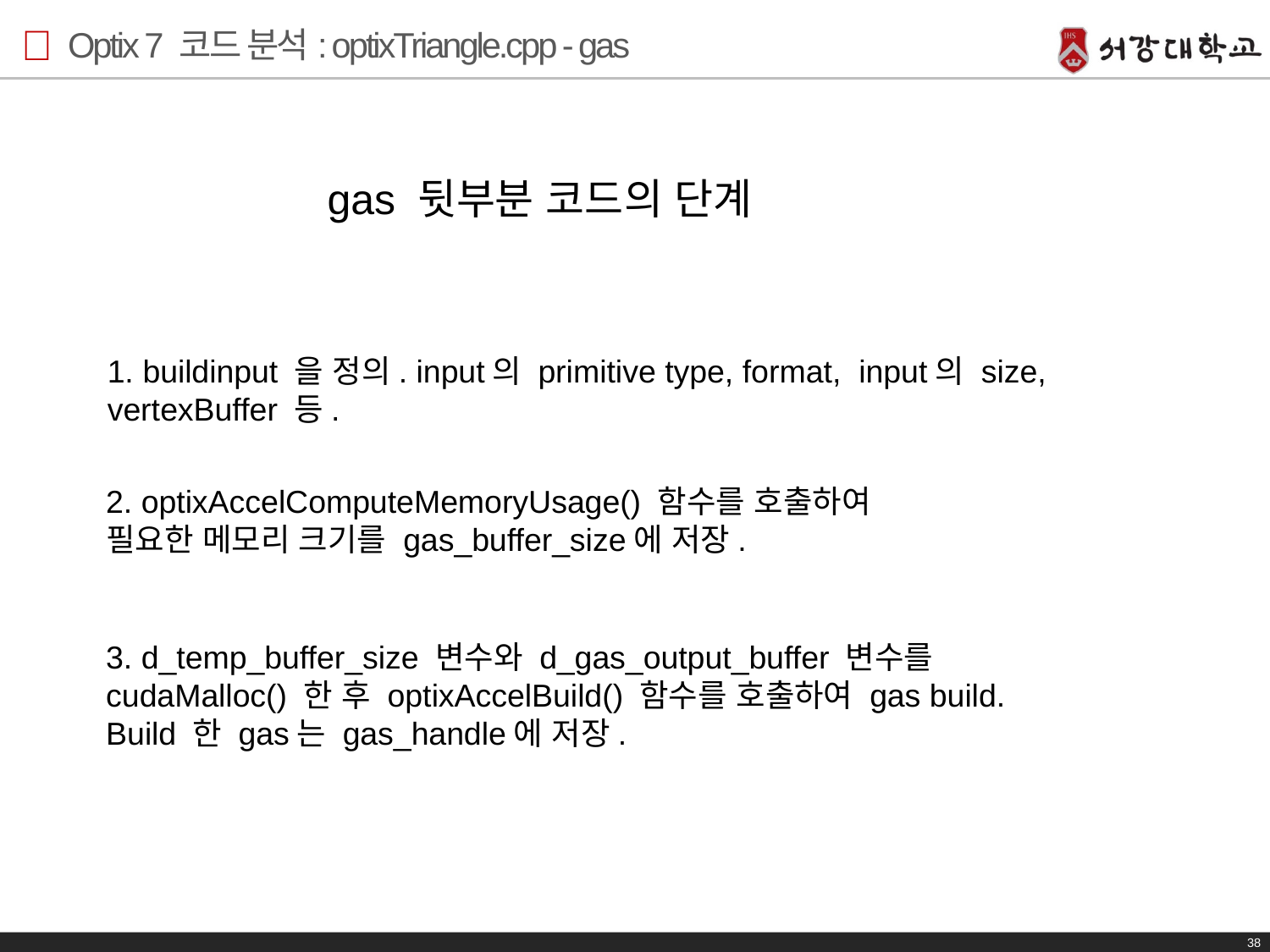

# Optix 7 코드 분석: optixTriangle.cpp - gas
gas 뒷부분 코드의 단계
1. buildinput 을 정의. input의 primitive type, format,  input의 size, vertexBuffer 등.
2. optixAccelComputeMemoryUsage() 함수를 호출하여
필요한 메모리 크기를 gas_buffer_size에 저장.
3. d_temp_buffer_size 변수와 d_gas_output_buffer 변수를 cudaMalloc() 한 후 optixAccelBuild() 함수를 호출하여 gas build.
Build 한 gas는 gas_handle에 저장.
38